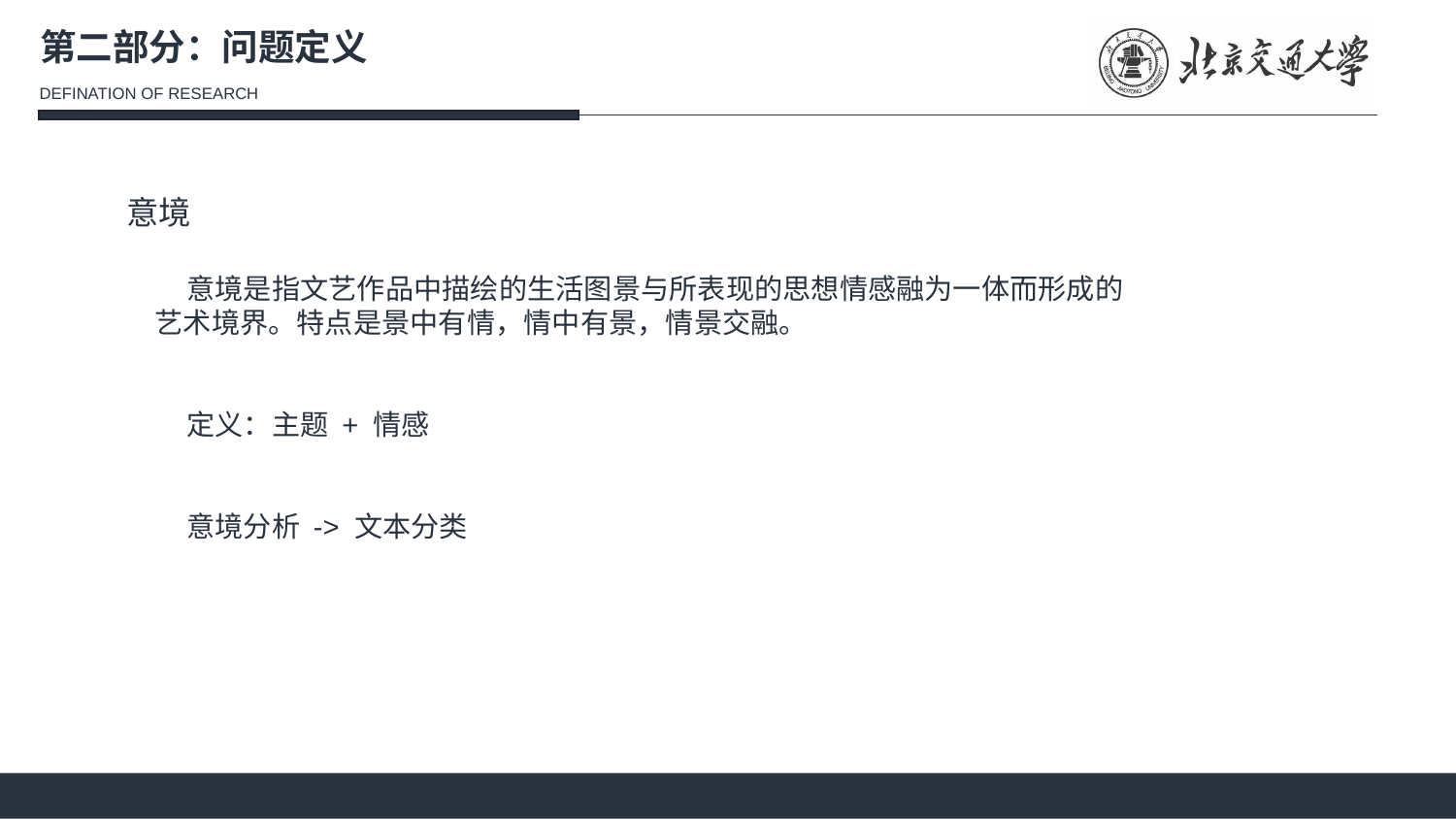

第二部分：问题定义
DEFINATION OF RESEARCH
意境
    意境是指文艺作品中描绘的生活图景与所表现的思想情感融为一体而形成的艺术境界。特点是景中有情，情中有景，情景交融。

    定义：主题 + 情感

    意境分析 -> 文本分类